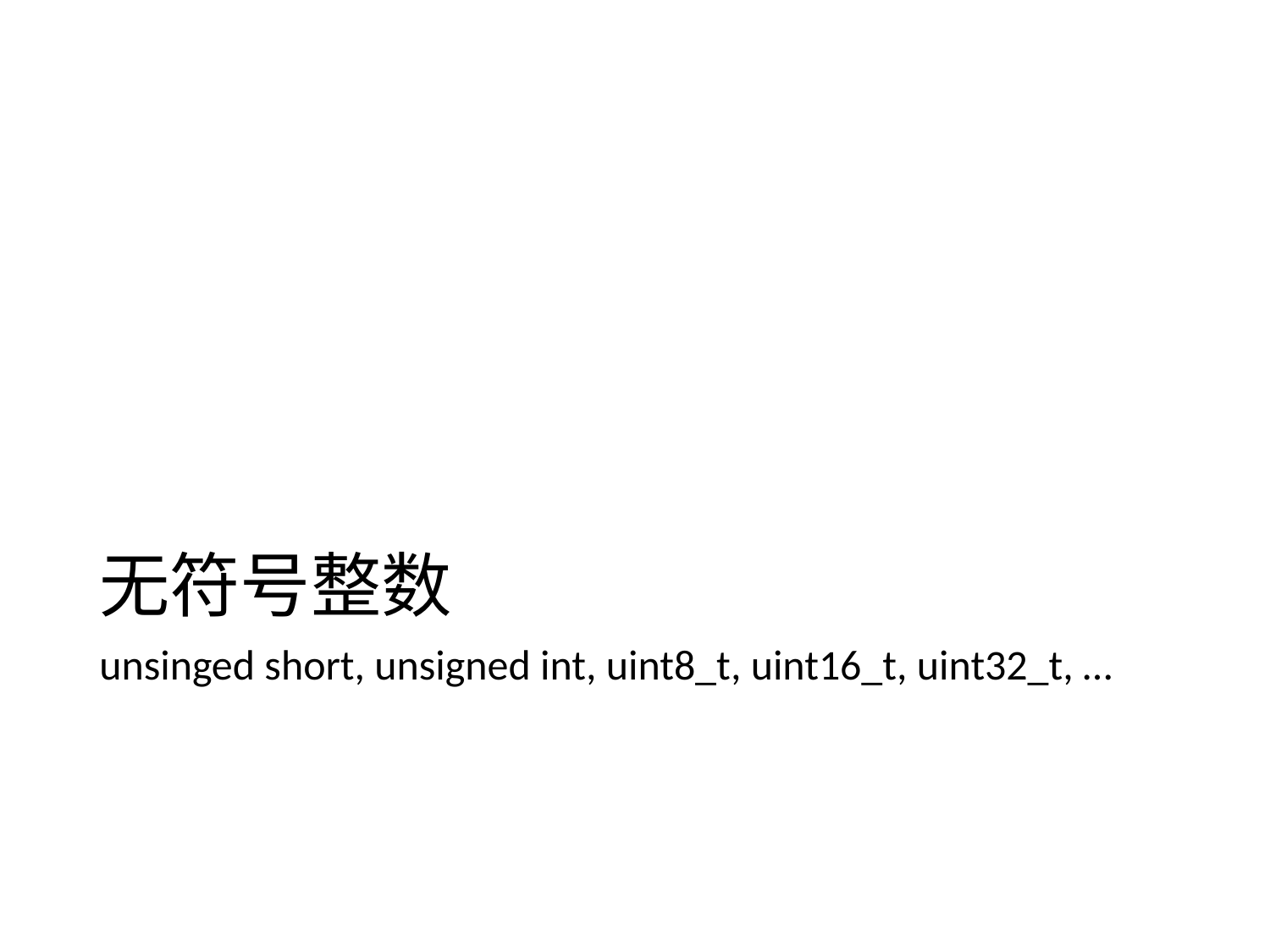

# 无符号整数
unsinged short, unsigned int, uint8_t, uint16_t, uint32_t, …